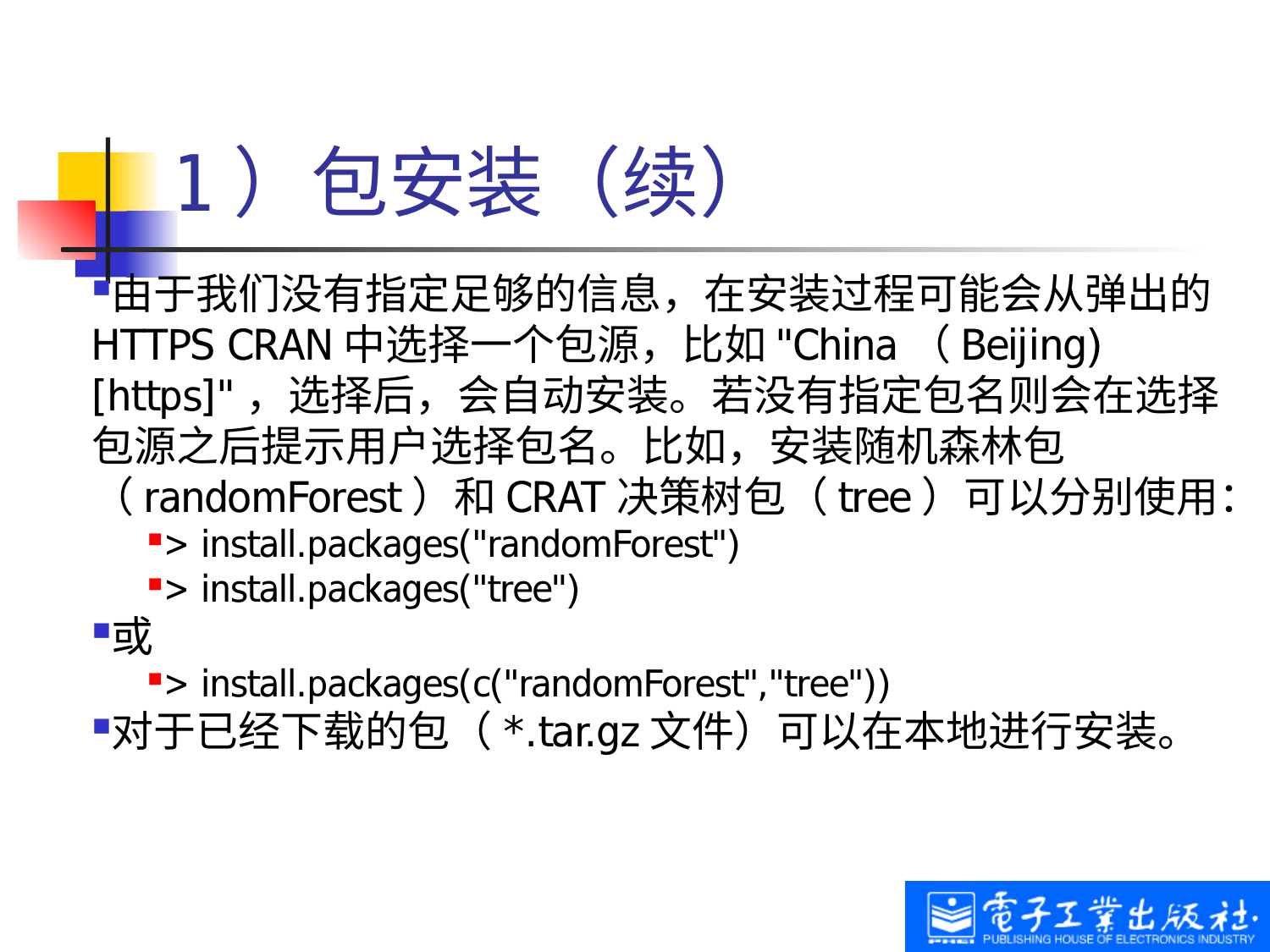

# 1）包安装（续）
由于我们没有指定足够的信息，在安装过程可能会从弹出的HTTPS CRAN中选择一个包源，比如"China（Beijing)[https]"，选择后，会自动安装。若没有指定包名则会在选择包源之后提示用户选择包名。比如，安装随机森林包（randomForest）和CRAT决策树包（tree）可以分别使用：
> install.packages("randomForest")
> install.packages("tree")
或
> install.packages(c("randomForest","tree"))
对于已经下载的包（*.tar.gz文件）可以在本地进行安装。